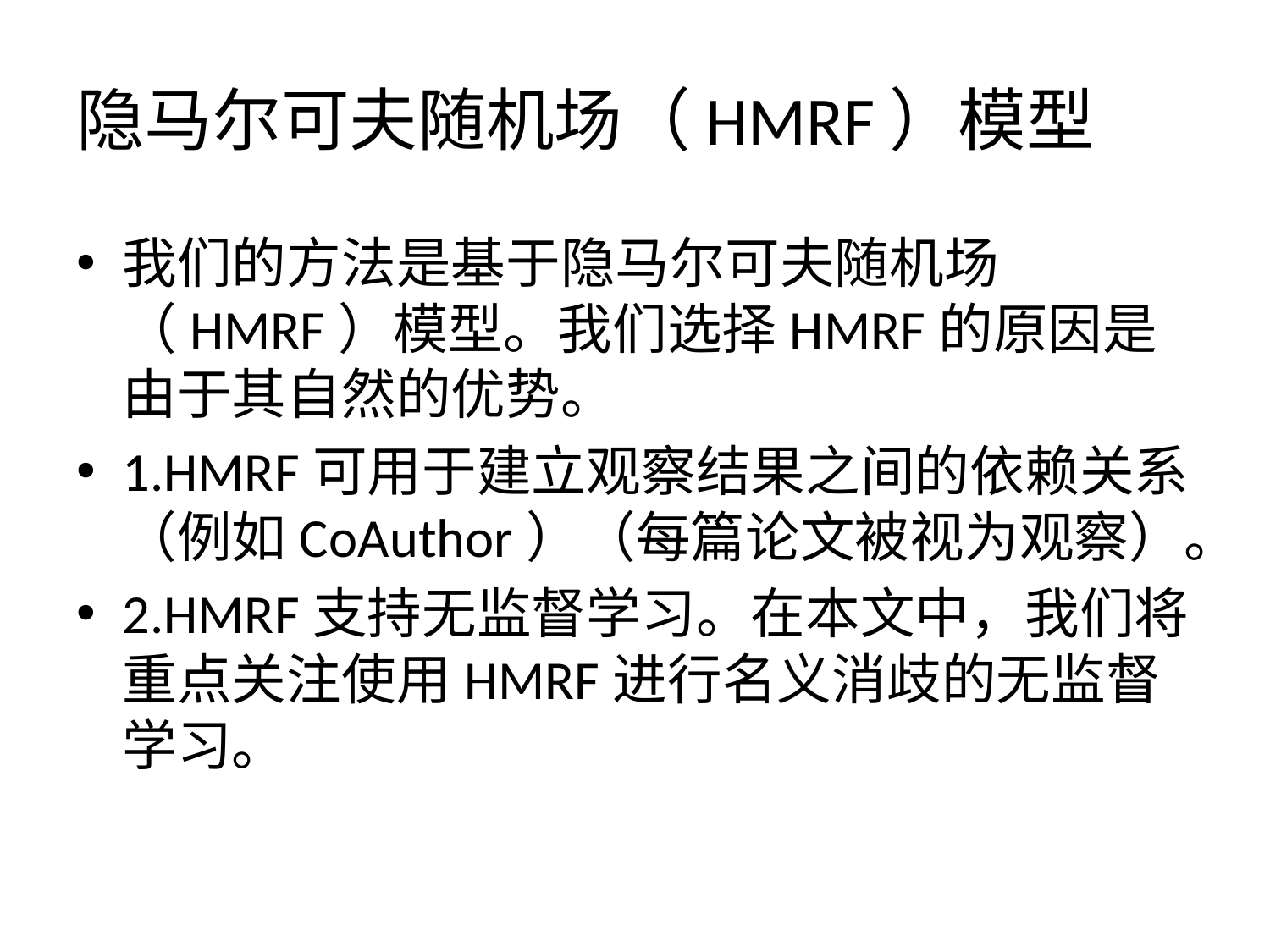

# 隐马尔可夫随机场（HMRF）模型
我们的方法是基于隐马尔可夫随机场（HMRF）模型。我们选择HMRF的原因是由于其自然的优势。
1.HMRF可用于建立观察结果之间的依赖关系（例如CoAuthor）（每篇论文被视为观察）。
2.HMRF支持无监督学习。在本文中，我们将重点关注使用HMRF进行名义消歧的无监督学习。